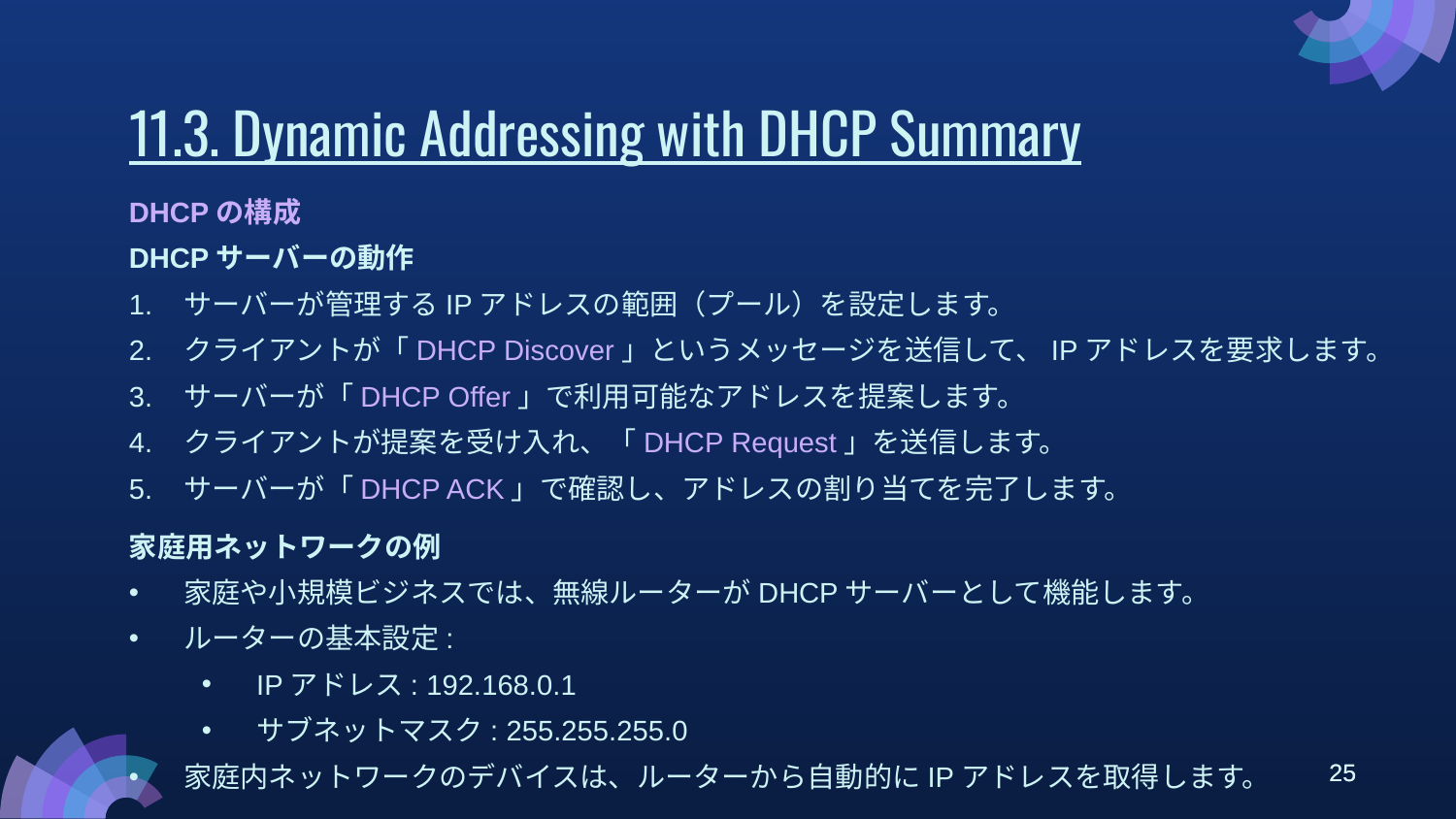

# 11.3. Dynamic Addressing with DHCP Summary
DHCPの構成
DHCPサーバーの動作
サーバーが管理するIPアドレスの範囲（プール）を設定します。
クライアントが「DHCP Discover」というメッセージを送信して、IPアドレスを要求します。
サーバーが「DHCP Offer」で利用可能なアドレスを提案します。
クライアントが提案を受け入れ、「DHCP Request」を送信します。
サーバーが「DHCP ACK」で確認し、アドレスの割り当てを完了します。
家庭用ネットワークの例
家庭や小規模ビジネスでは、無線ルーターがDHCPサーバーとして機能します。
ルーターの基本設定:
IPアドレス: 192.168.0.1
サブネットマスク: 255.255.255.0
家庭内ネットワークのデバイスは、ルーターから自動的にIPアドレスを取得します。